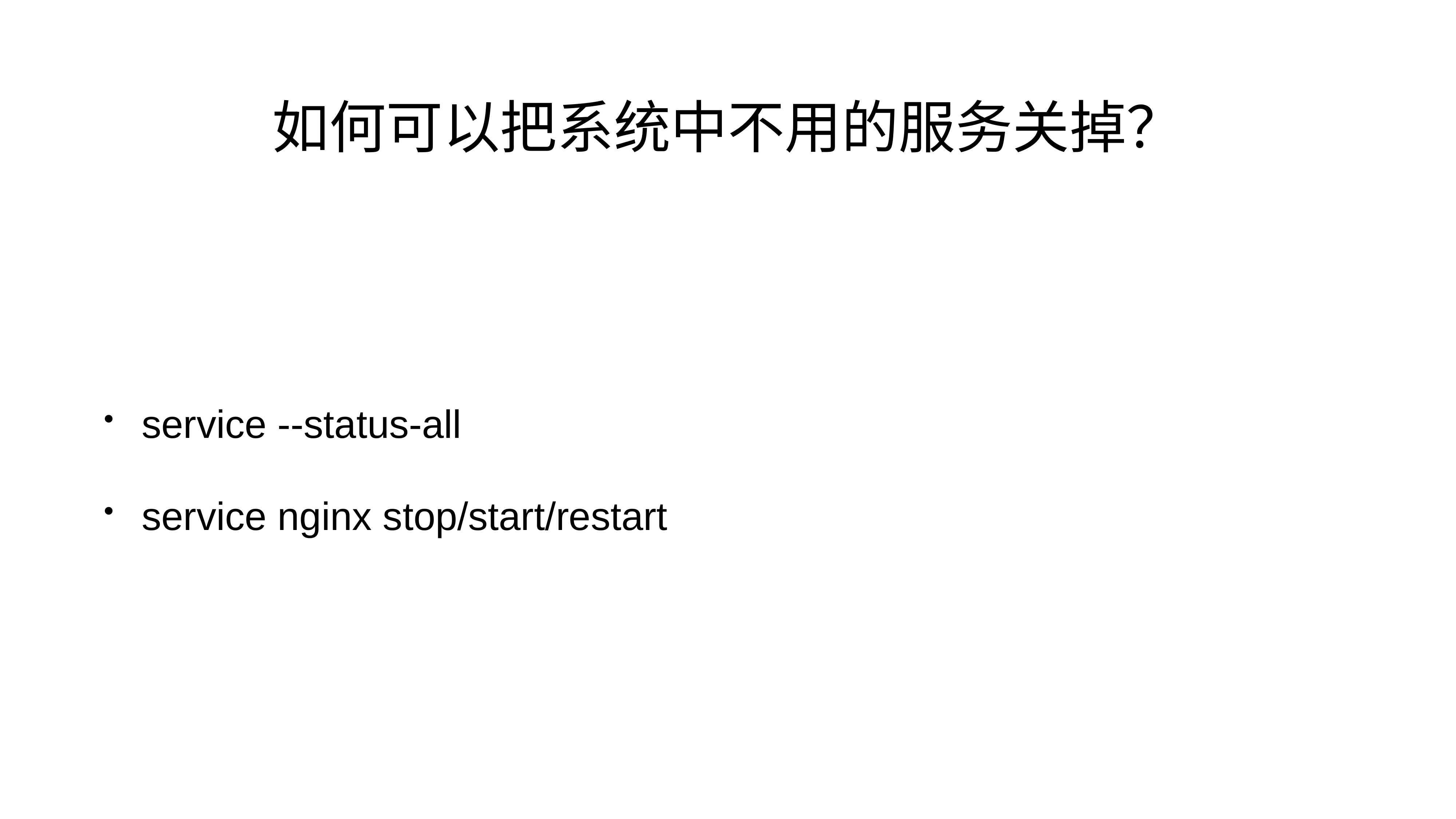

# 如何可以把系统中不用的服务关掉？
service --status-all
service nginx stop/start/restart